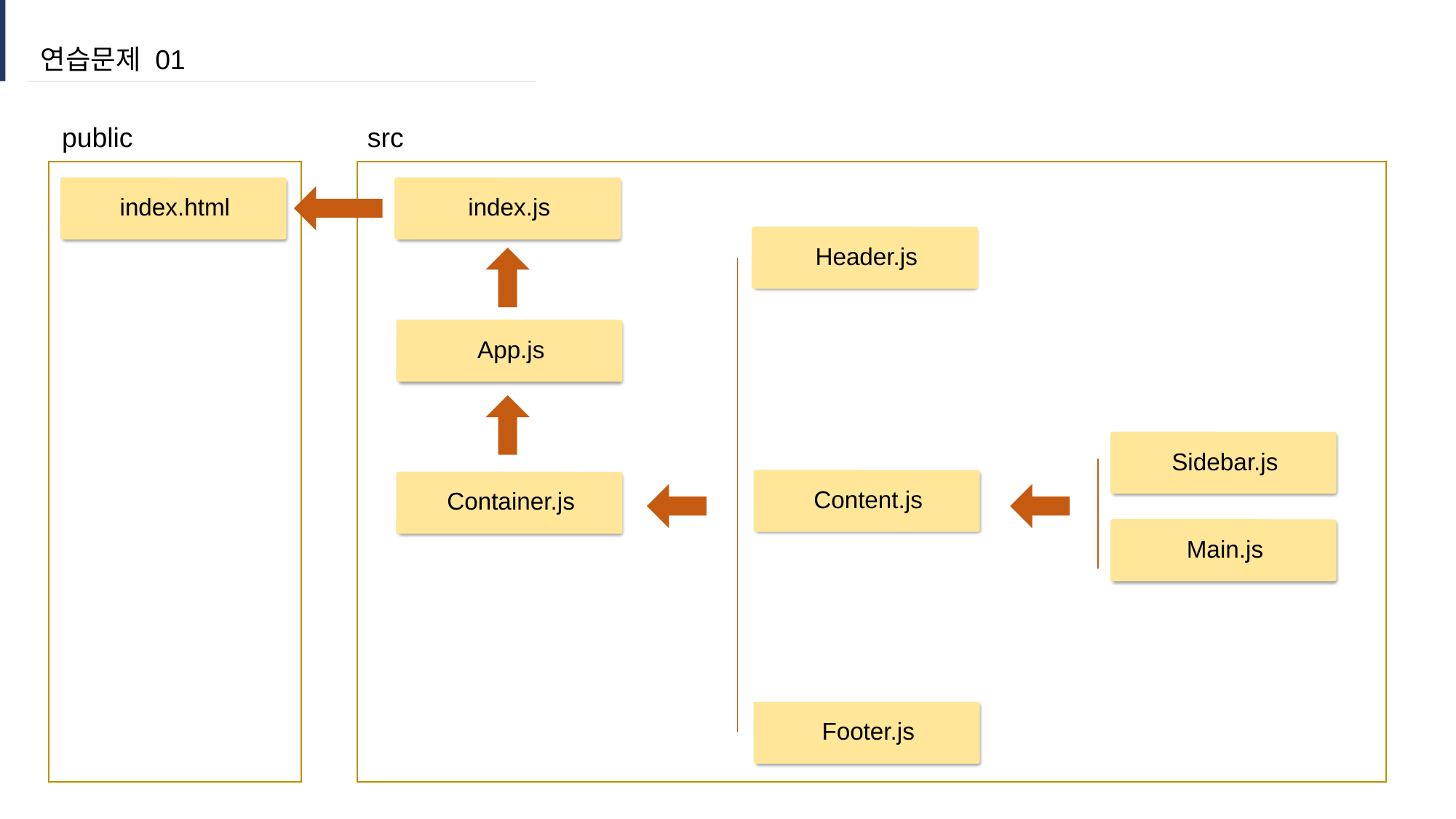

연습문제 01
public
src

index.html

index.js

Header.js

App.js

Sidebar.js

Content.js

Container.js

Main.js

Footer.js